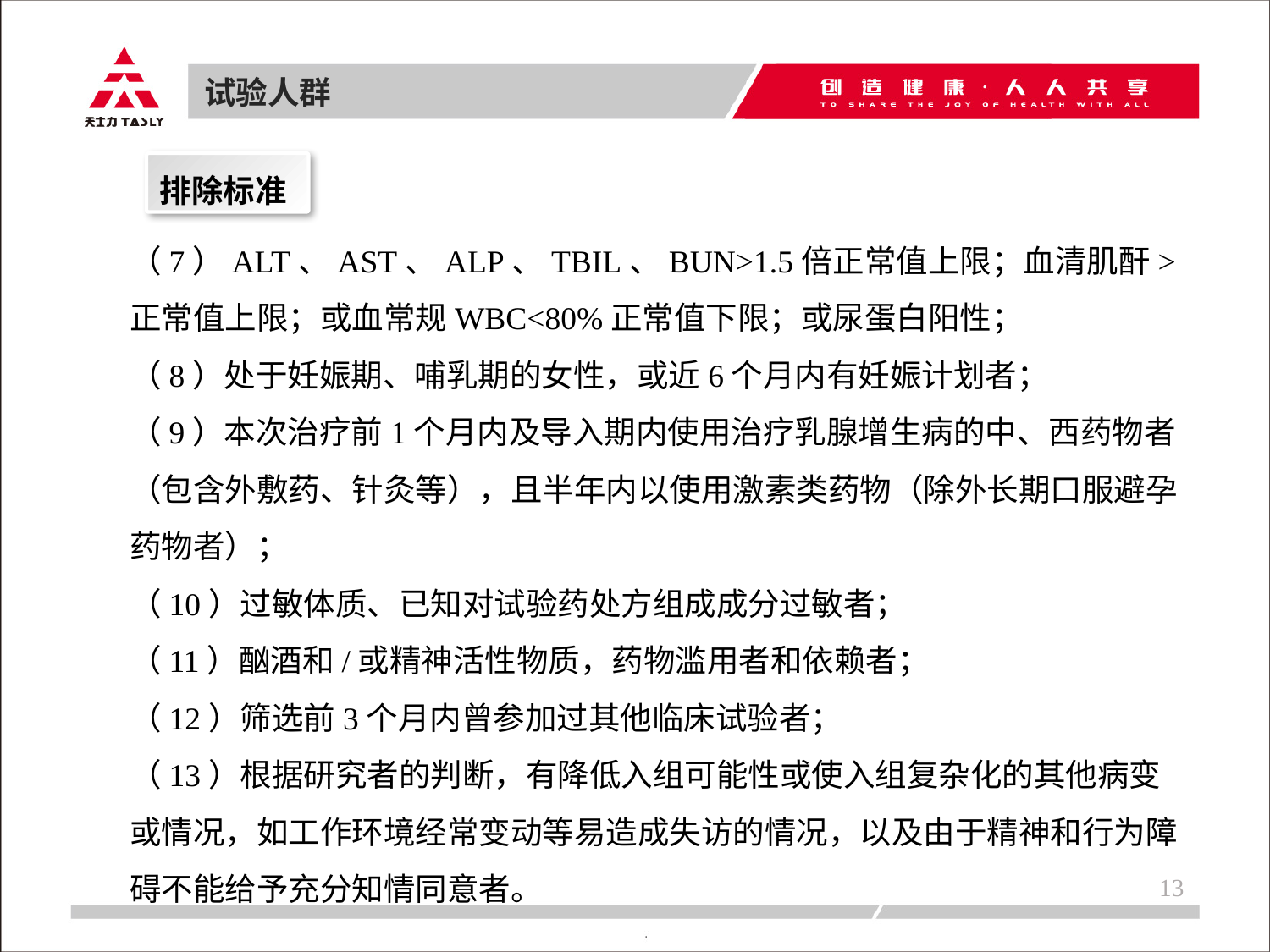

试验人群
排除标准
（7）ALT、AST、ALP、TBIL、BUN>1.5倍正常值上限；血清肌酐>正常值上限；或血常规WBC<80%正常值下限；或尿蛋白阳性；
（8）处于妊娠期、哺乳期的女性，或近6个月内有妊娠计划者；
（9）本次治疗前1个月内及导入期内使用治疗乳腺增生病的中、西药物者（包含外敷药、针灸等），且半年内以使用激素类药物（除外长期口服避孕药物者）；
（10）过敏体质、已知对试验药处方组成成分过敏者；
（11）酗酒和/或精神活性物质，药物滥用者和依赖者；
（12）筛选前3个月内曾参加过其他临床试验者；
（13）根据研究者的判断，有降低入组可能性或使入组复杂化的其他病变或情况，如工作环境经常变动等易造成失访的情况，以及由于精神和行为障碍不能给予充分知情同意者。
13